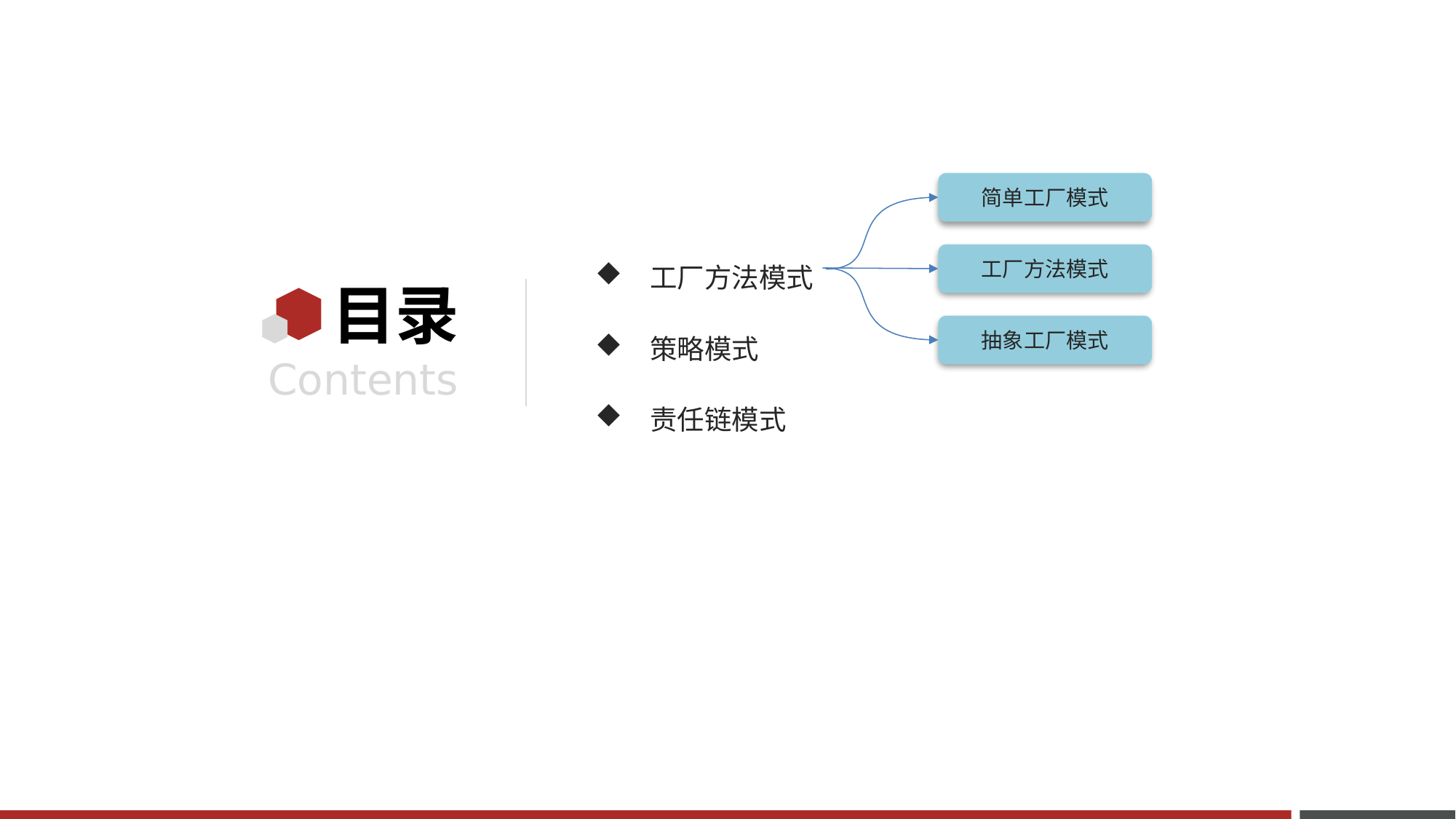

工厂方法模式
策略模式
责任链模式

简单工厂模式
工厂方法模式
抽象工厂模式